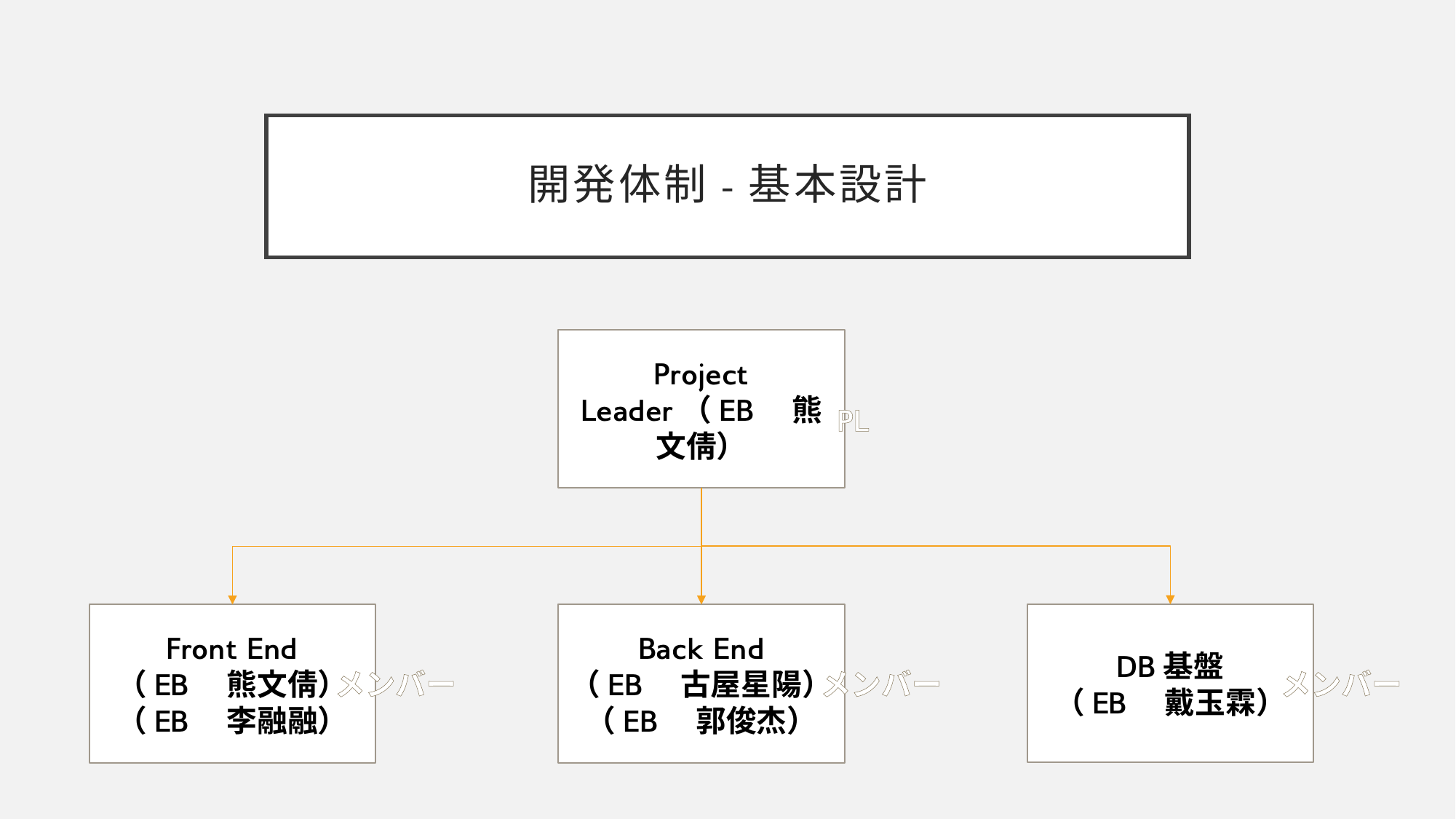

# 開発体制-基本設計
Project Leader（EB　熊文倩）
PL
DB基盤
（EB　戴玉霖）
Front End
（EB　熊文倩）
（EB　李融融）
Back End
（EB　古屋星陽）
（EB　郭俊杰）
メンバー
メンバー
メンバー